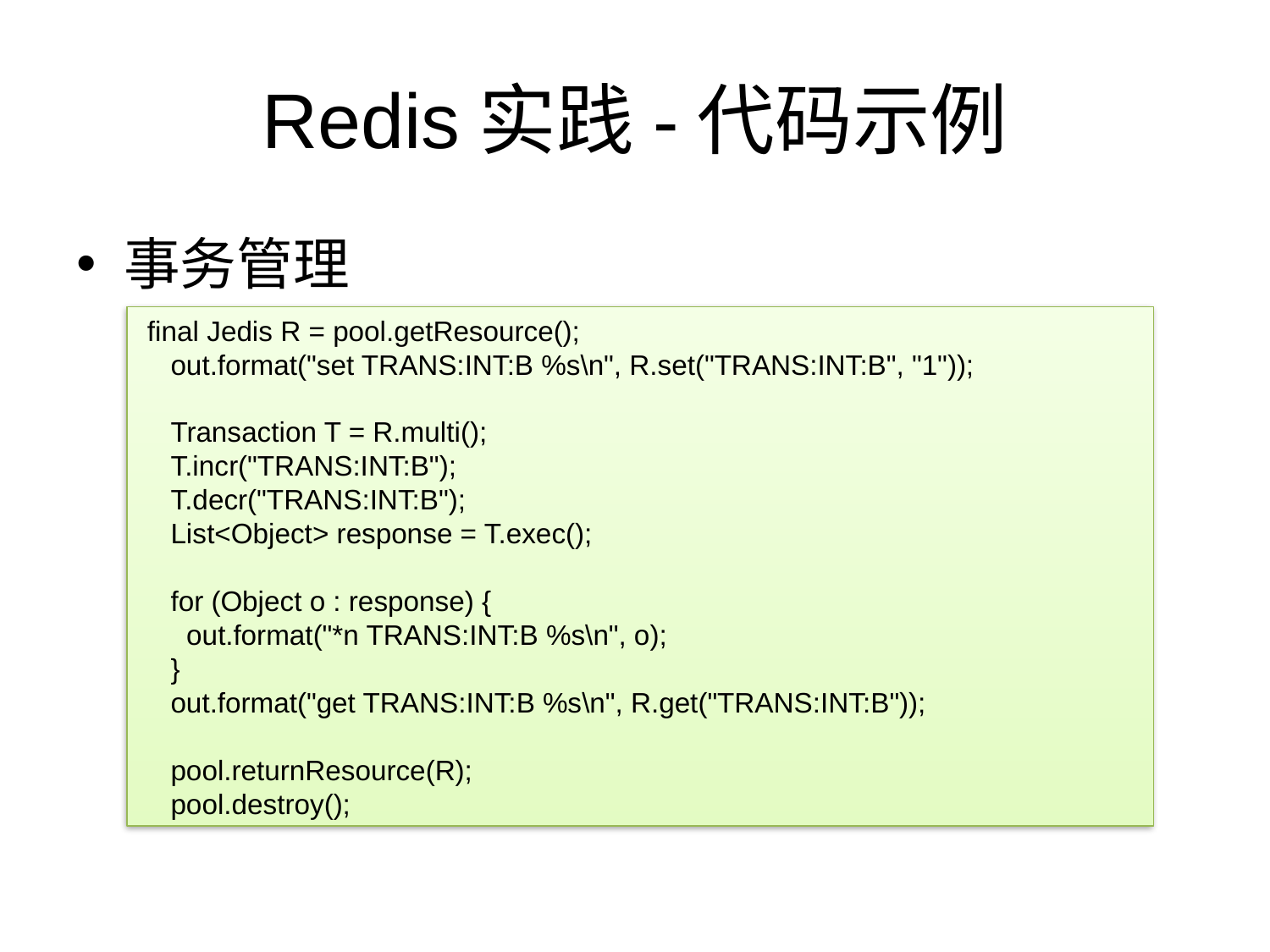

# Redis实践-代码示例
事务管理

 final Jedis R = pool.getResource();
    out.format("set TRANS:INT:B %s\n", R.set("TRANS:INT:B", "1"));

    Transaction T = R.multi();
    T.incr("TRANS:INT:B");
    T.decr("TRANS:INT:B");
    List<Object> response = T.exec();

    for (Object o : response) {
      out.format("*n TRANS:INT:B %s\n", o);
    }
    out.format("get TRANS:INT:B %s\n", R.get("TRANS:INT:B"));

    pool.returnResource(R);
    pool.destroy();